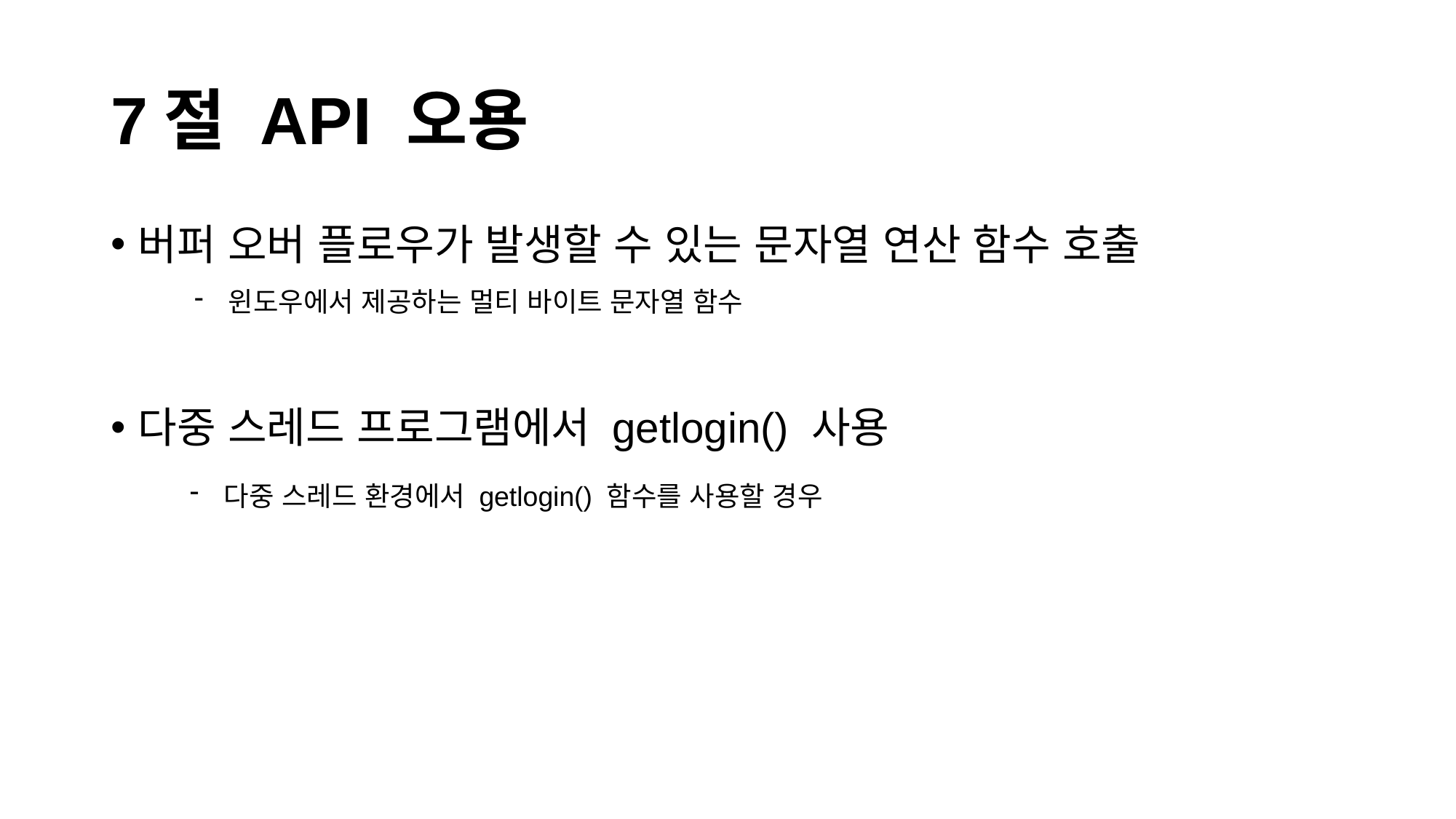

# 7절 API 오용
버퍼 오버 플로우가 발생할 수 있는 문자열 연산 함수 호출

다중 스레드 프로그램에서 getlogin() 사용
윈도우에서 제공하는 멀티 바이트 문자열 함수
다중 스레드 환경에서 getlogin() 함수를 사용할 경우